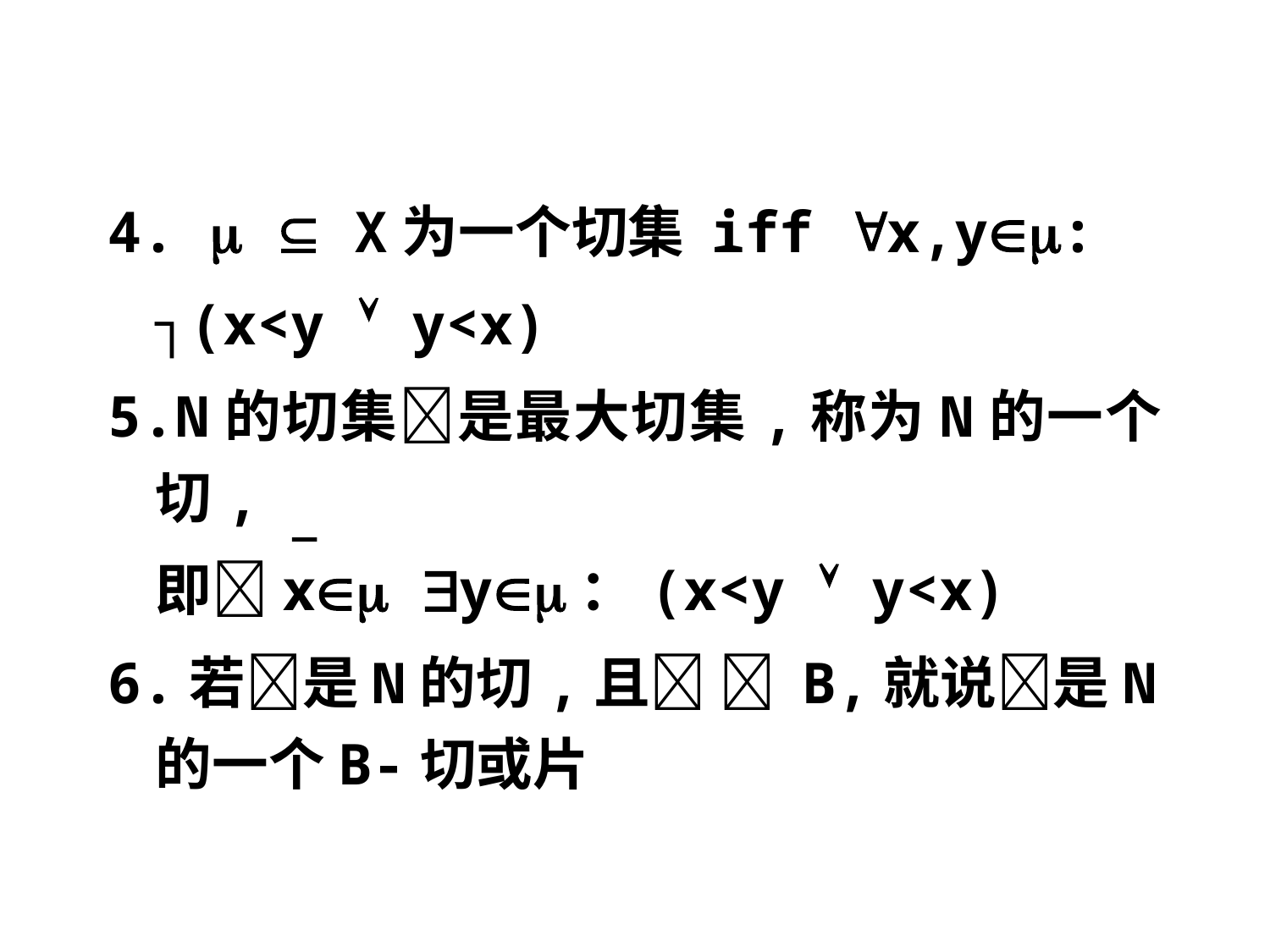

4. μ ⊆ X为一个切集 iff ∀x,y∈μ:
	┐(x<y ∨ y<x)
5.N的切集μ是最大切集,称为N的一个切,
	即∀x∈μ ∃y∈μ：(x<y ∨ y<x)
6.若μ是N的切,且μ ⊆ B,就说μ是N的一个B-切或片